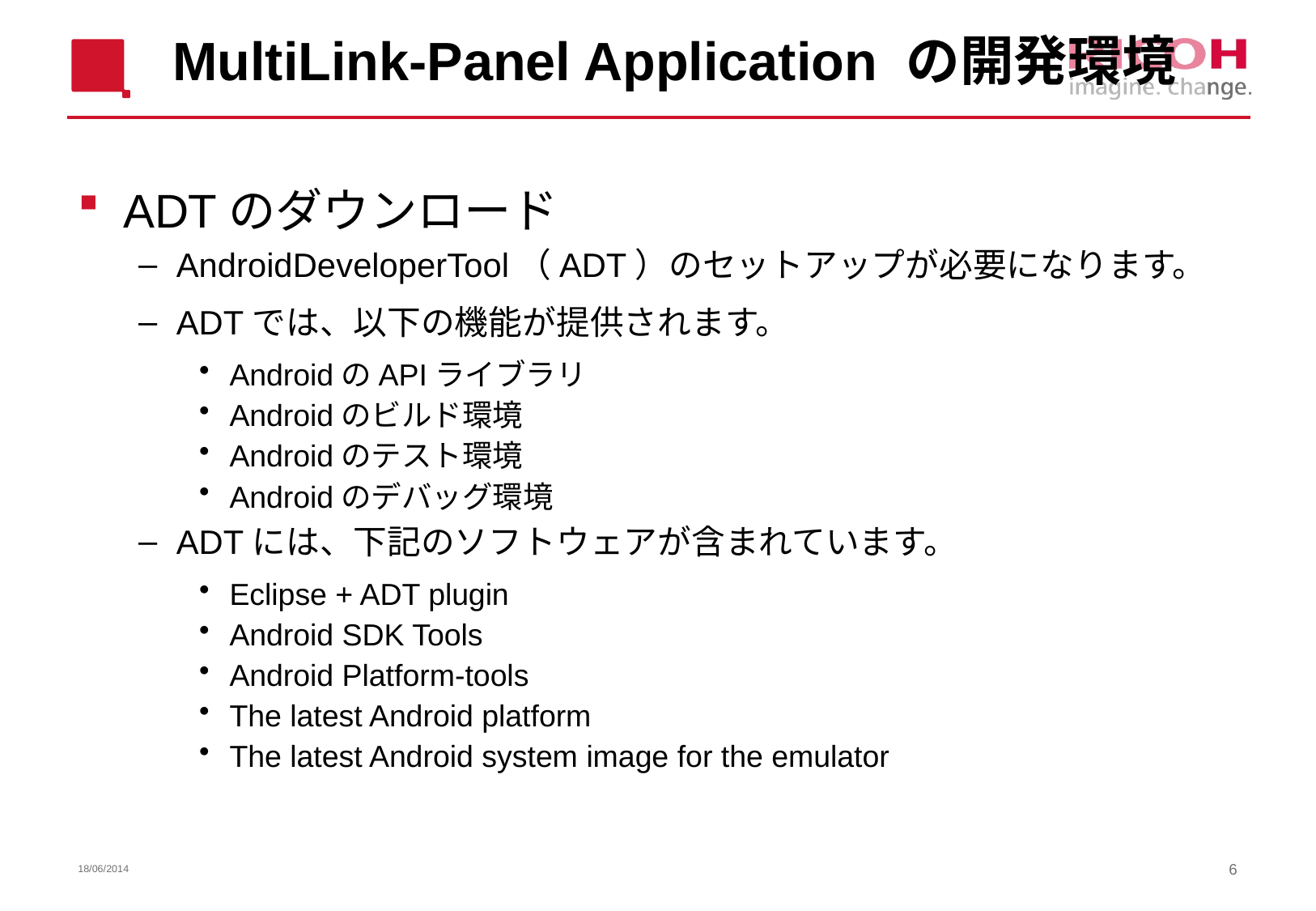

# MultiLink-Panel Application の開発環境
ADTのダウンロード
AndroidDeveloperTool（ADT）のセットアップが必要になります。
ADTでは、以下の機能が提供されます。
AndroidのAPIライブラリ
Androidのビルド環境
Androidのテスト環境
Androidのデバッグ環境
ADTには、下記のソフトウェアが含まれています。
Eclipse + ADT plugin
Android SDK Tools
Android Platform-tools
The latest Android platform
The latest Android system image for the emulator
18/06/2014
6